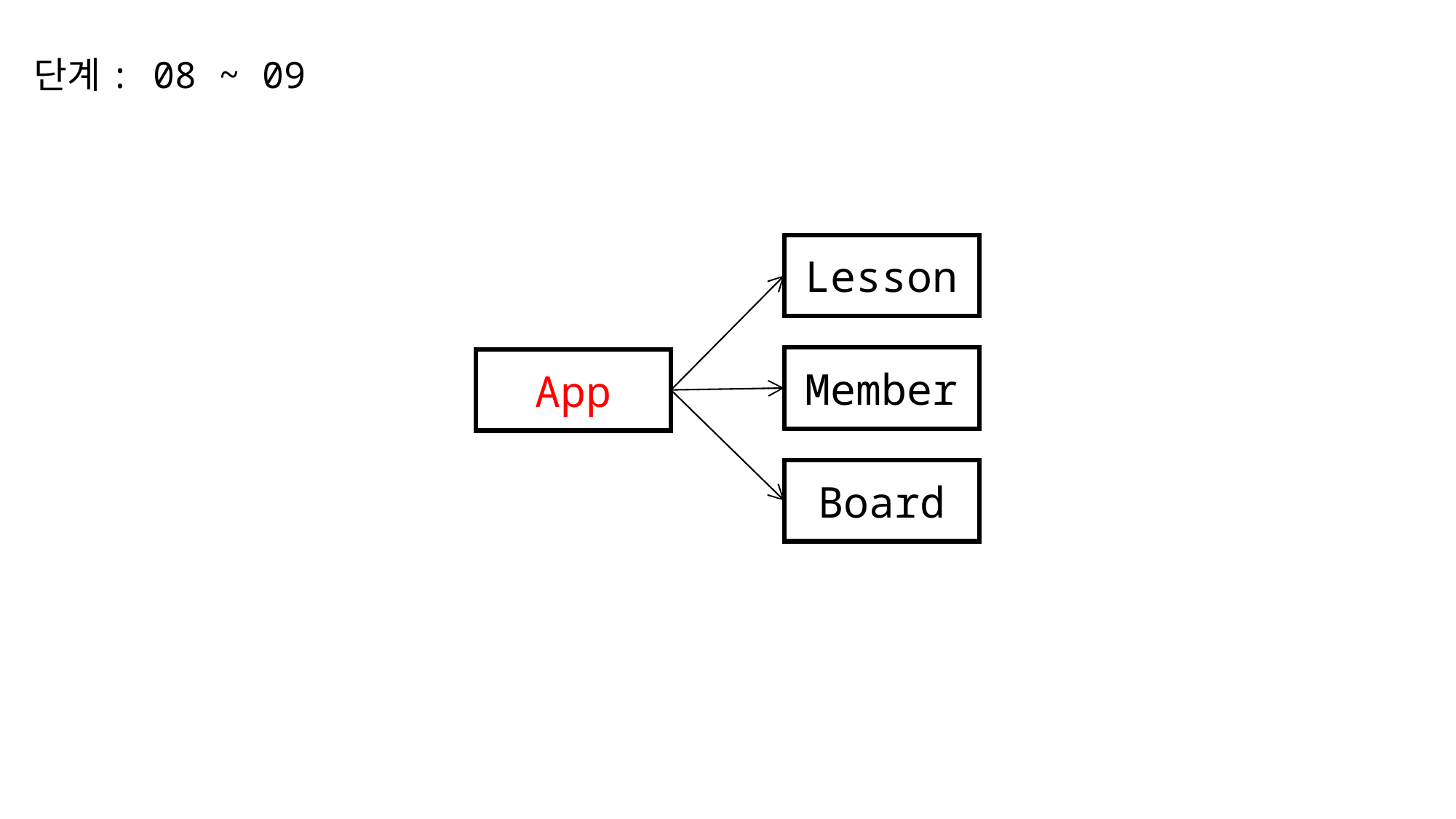

단계: 08 ~ 09
Lesson
Member
App
Board